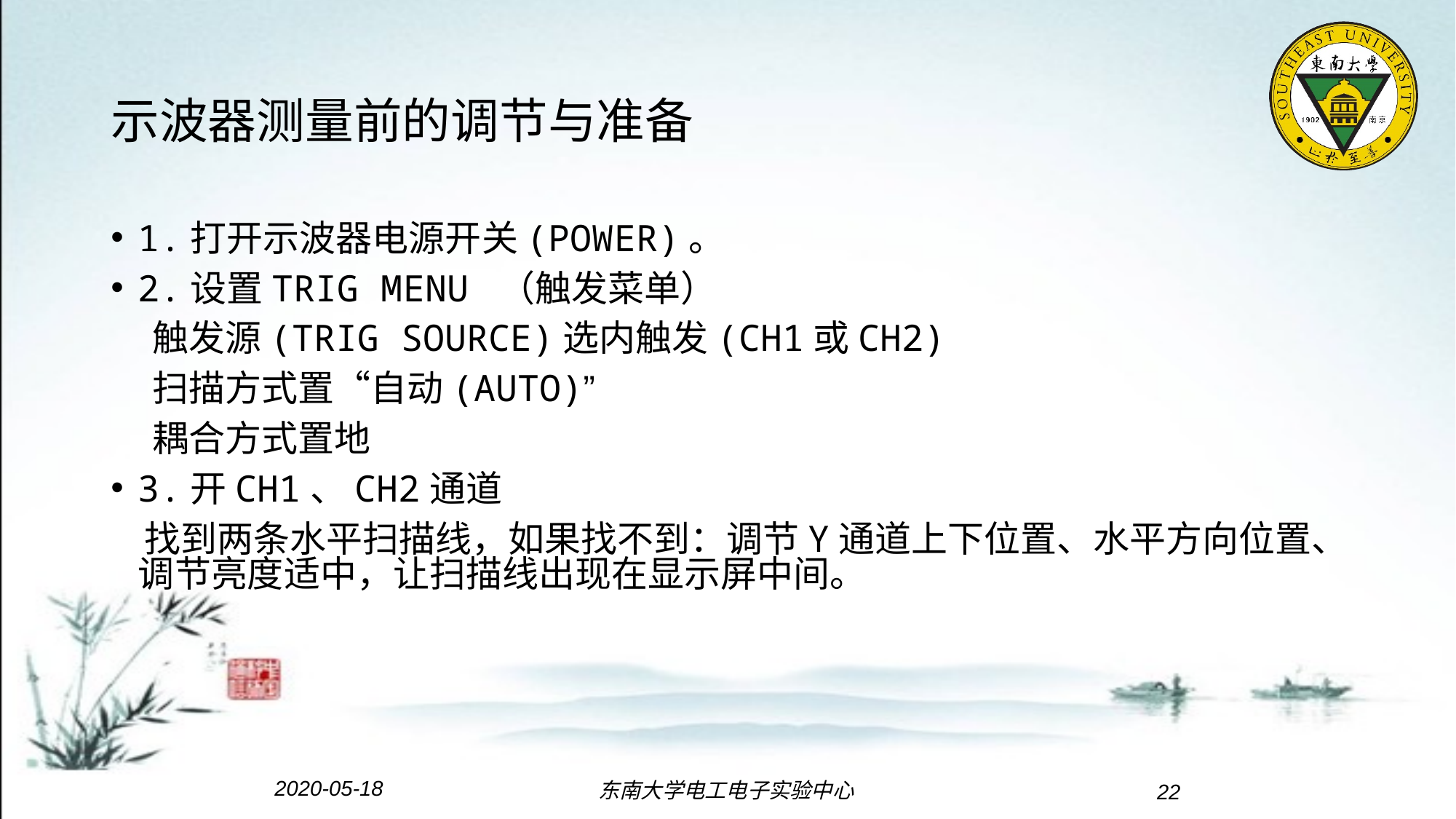

# 示波器测量前的调节与准备
1.打开示波器电源开关(POWER)。
2.设置TRIG MENU （触发菜单）
    触发源(TRIG SOURCE)选内触发(CH1或CH2)
    扫描方式置“自动(AUTO)”
    耦合方式置地
3.开CH1、CH2通道
   找到两条水平扫描线，如果找不到：调节Y通道上下位置、水平方向位置、调节亮度适中，让扫描线出现在显示屏中间。

2020-05-18
东南大学电工电子实验中心
22